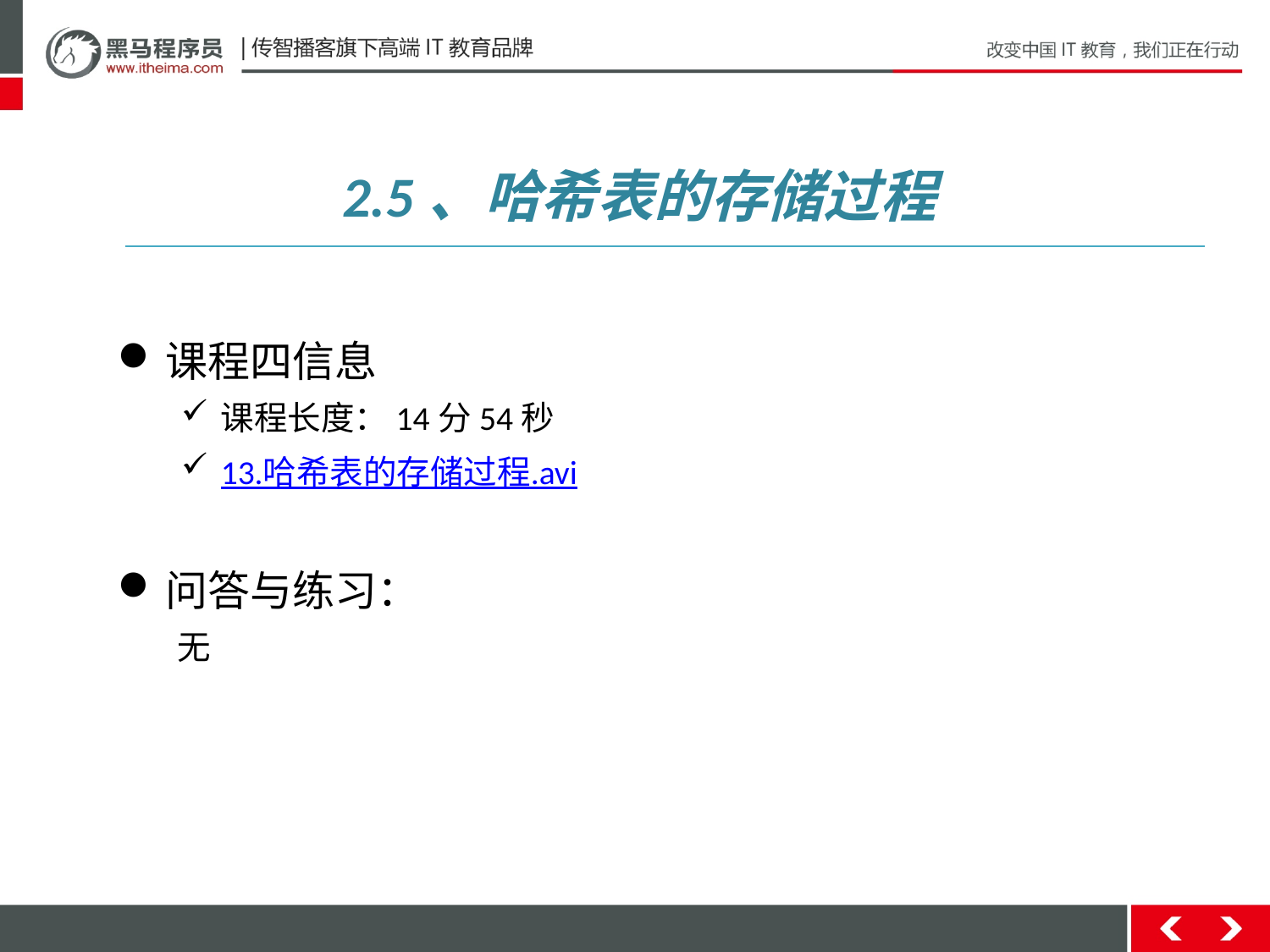

2.5、哈希表的存储过程

课程四信息
课程长度：14分54秒
13.哈希表的存储过程.avi

问答与练习：
       无